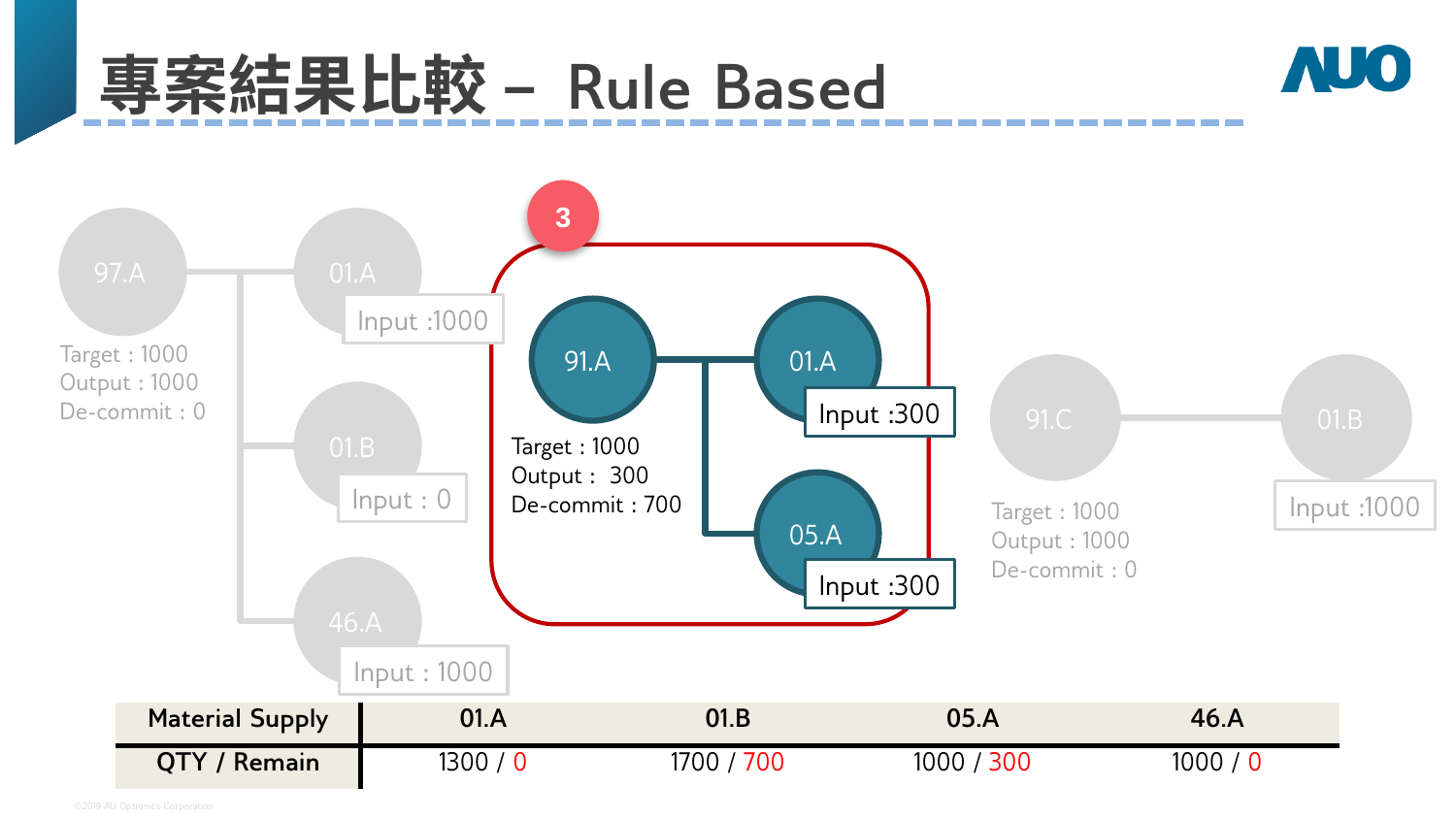

# 專案結果比較 – Rule Based
3
01.A
97.A
01.B
46.A

Input :1000
91.A
01.A
05.A
Target : 1000
Output : 1000
De-commit : 0
01.B
91.C
Input :300
Target : 1000
Output :  300
De-commit : 700
Input : 0
Input :1000
Target : 1000
Output : 1000
De-commit : 0
Input :300
Input : 1000
| Material Supply | 01.A | 01.B | 05.A | 46.A |
| --- | --- | --- | --- | --- |
| QTY / Remain | 1300 / 0 | 1700 / 700 | 1000 / 300 | 1000 / 0 |